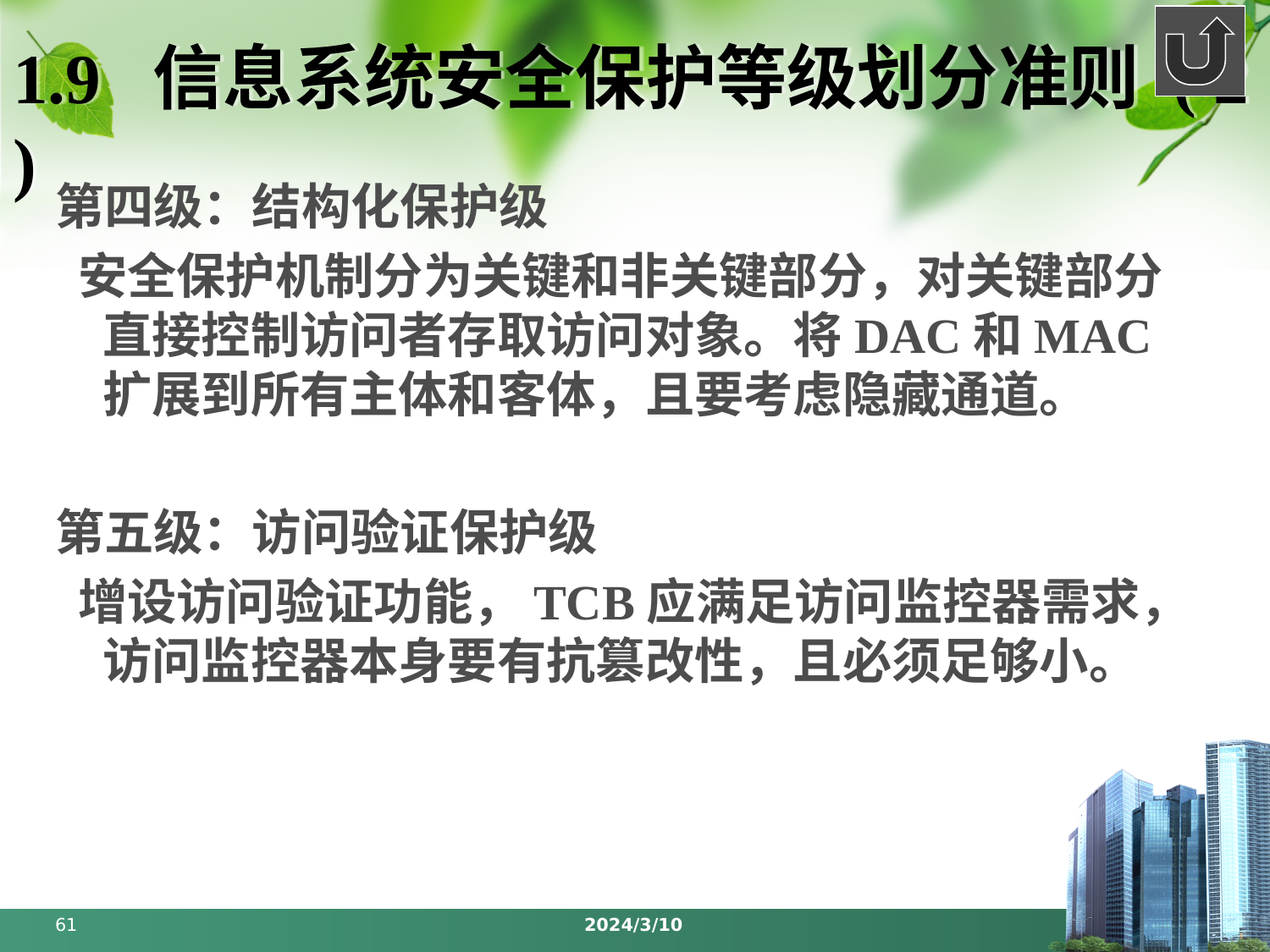

# 1.9  信息系统安全保护等级划分准则 ( 2 )
第四级：结构化保护级
 安全保护机制分为关键和非关键部分，对关键部分直接控制访问者存取访问对象。将DAC和MAC扩展到所有主体和客体，且要考虑隐藏通道。

第五级：访问验证保护级
 增设访问验证功能，TCB应满足访问监控器需求，访问监控器本身要有抗篡改性，且必须足够小。
61
2024/3/10